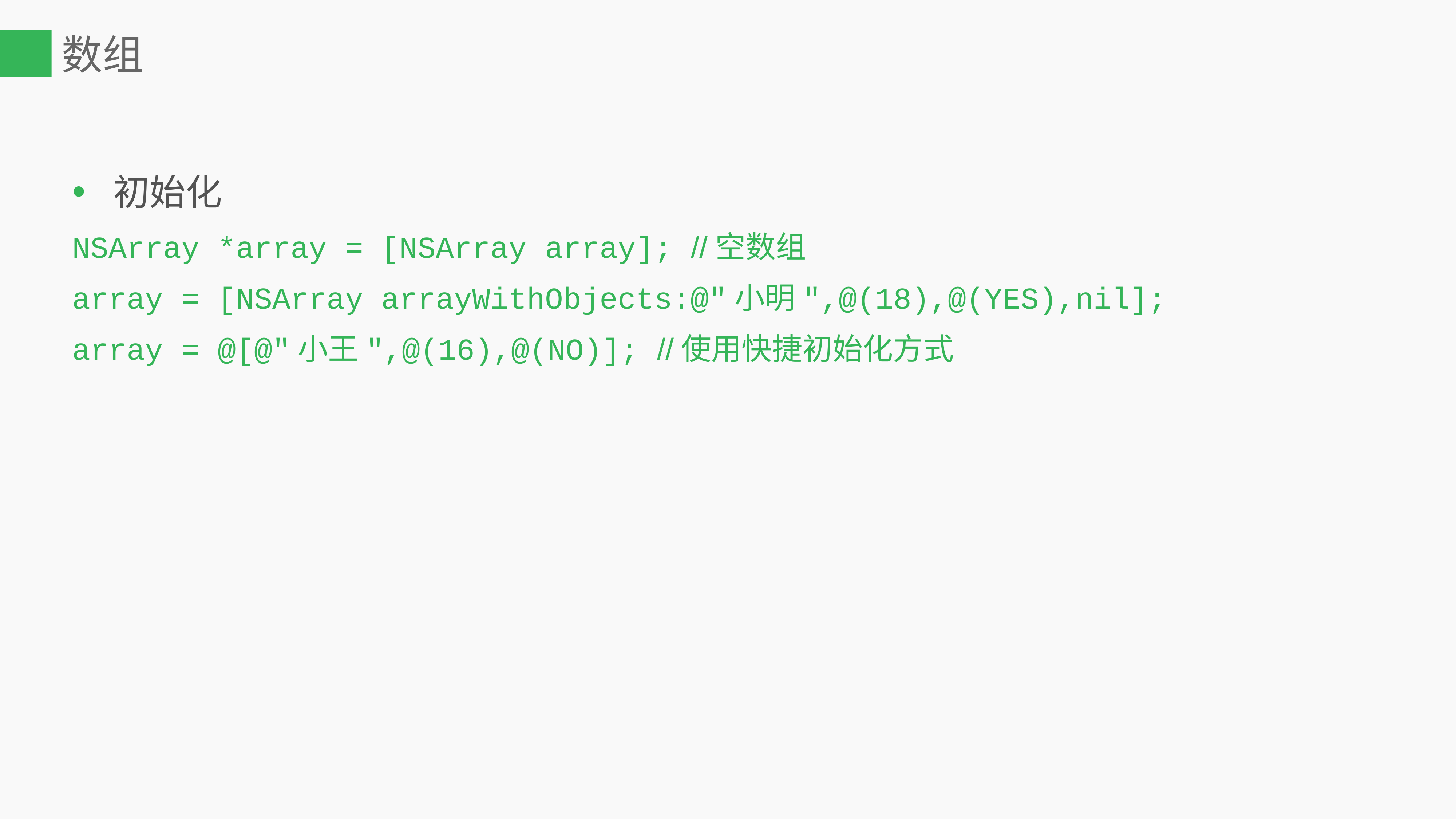

# 数组
初始化
NSArray *array = [NSArray array]; //空数组
array = [NSArray arrayWithObjects:@"小明",@(18),@(YES),nil];
array = @[@"小王",@(16),@(NO)]; //使用快捷初始化方式